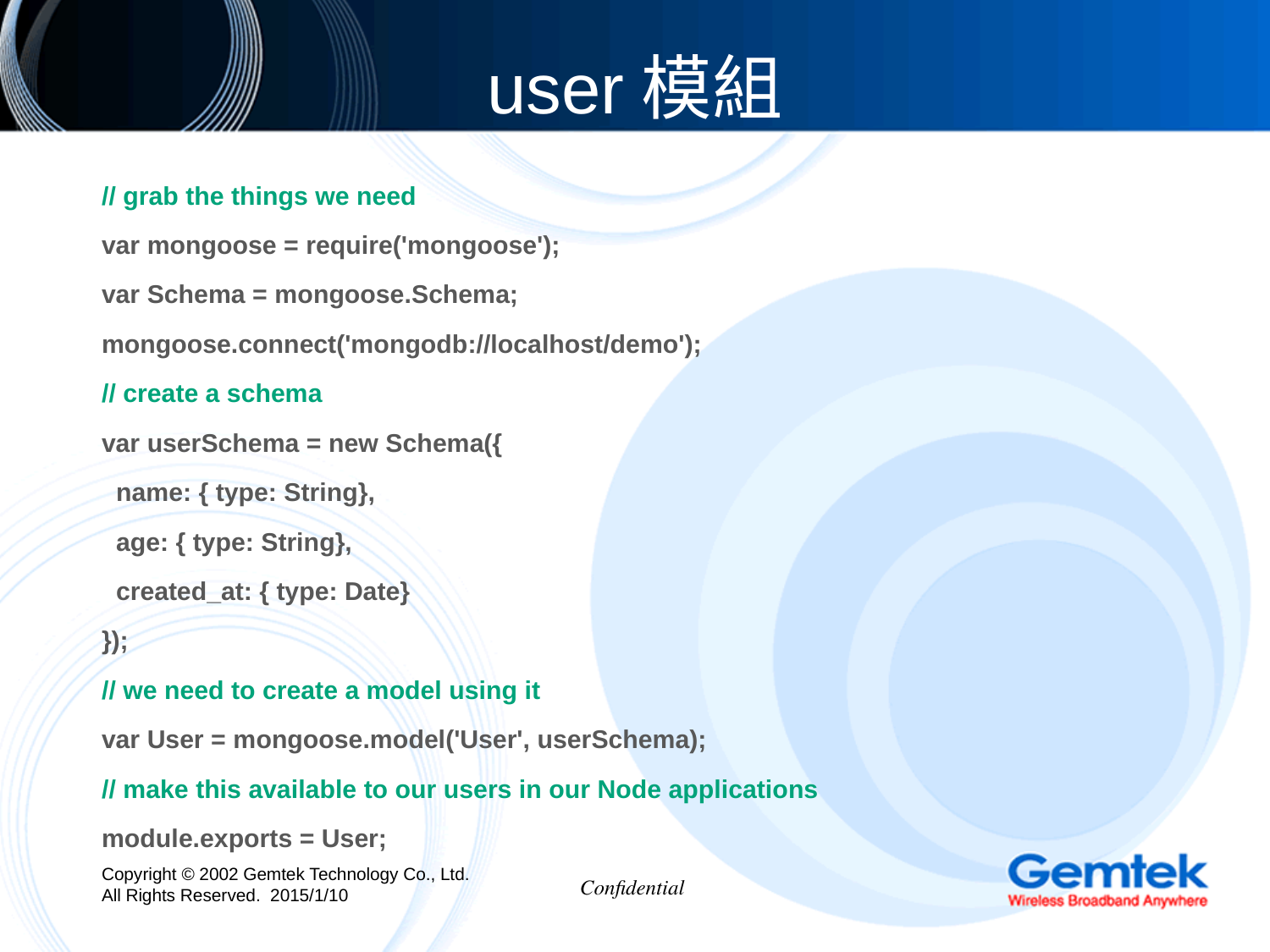

# user模組
// grab the things we need
var mongoose = require('mongoose');
var Schema = mongoose.Schema;
mongoose.connect('mongodb://localhost/demo');
// create a schema
var userSchema = new Schema({
  name: { type: String},
  age: { type: String},
  created_at: { type: Date}
});
// we need to create a model using it
var User = mongoose.model('User', userSchema);
// make this available to our users in our Node applications
module.exports = User;